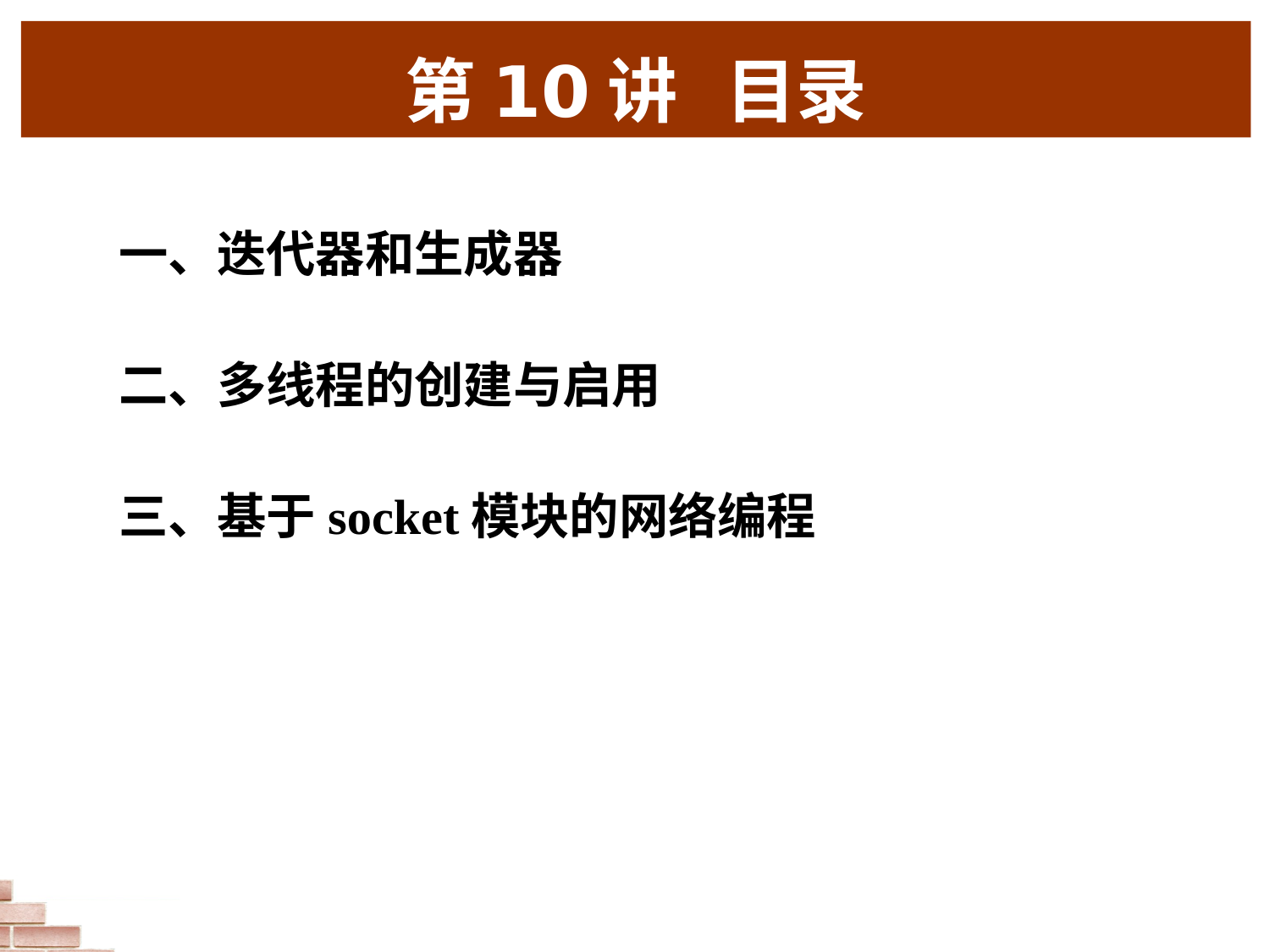

第10讲   目录
一、迭代器和生成器
二、多线程的创建与启用
三、基于socket模块的网络编程